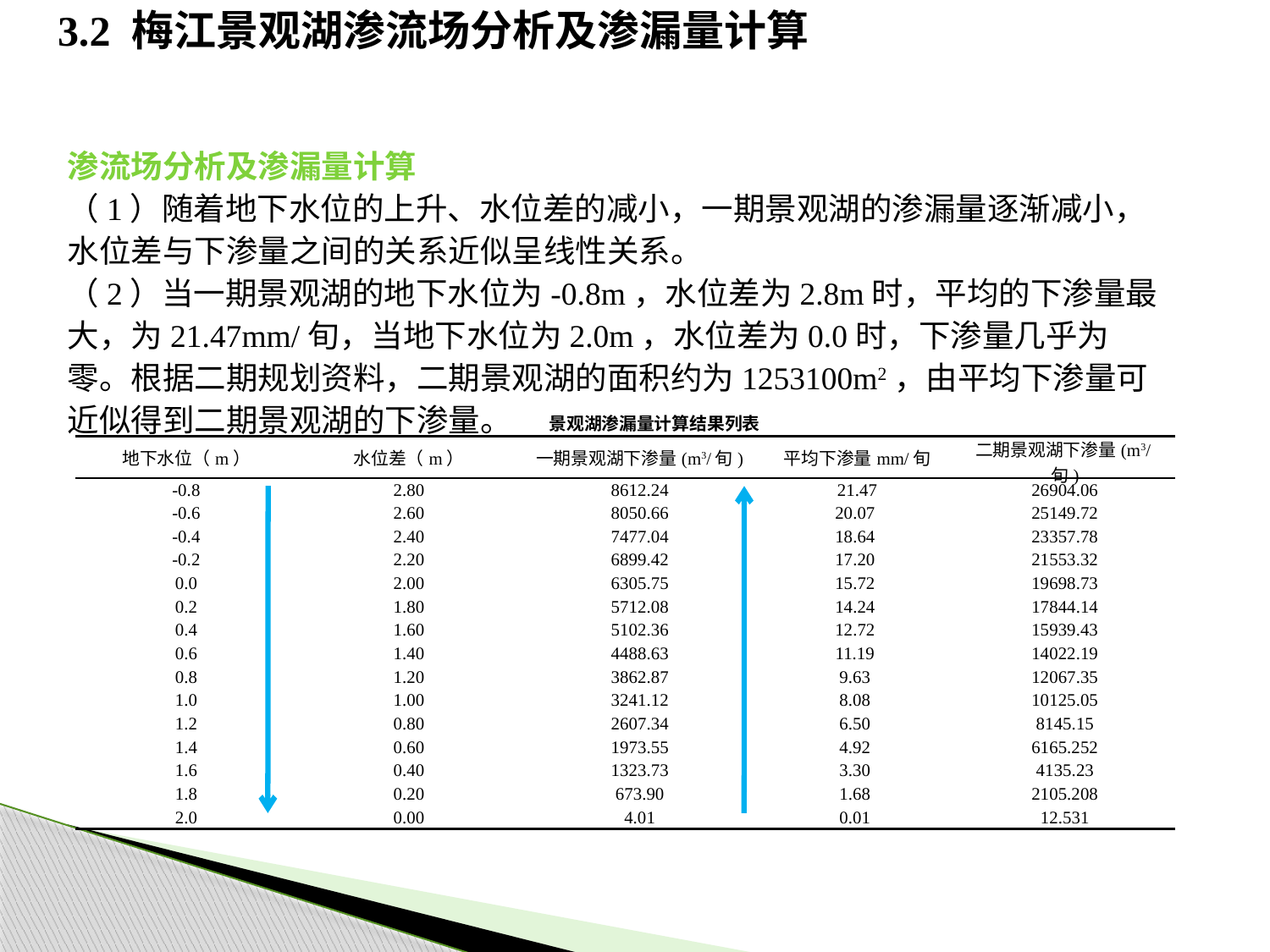

# 3.2 梅江景观湖渗流场分析及渗漏量计算
渗流场分析及渗漏量计算
（1）随着地下水位的上升、水位差的减小，一期景观湖的渗漏量逐渐减小，水位差与下渗量之间的关系近似呈线性关系。
（2）当一期景观湖的地下水位为-0.8m，水位差为2.8m时，平均的下渗量最大，为21.47mm/旬，当地下水位为2.0m，水位差为0.0时，下渗量几乎为零。根据二期规划资料，二期景观湖的面积约为1253100m2，由平均下渗量可近似得到二期景观湖的下渗量。

景观湖渗漏量计算结果列表
| 地下水位（m） | 水位差（m） | 一期景观湖下渗量(m3/旬) | 平均下渗量mm/旬 | 二期景观湖下渗量(m3/旬) |
| --- | --- | --- | --- | --- |
| -0.8 | 2.80 | 8612.24 | 21.47 | 26904.06 |
| -0.6 | 2.60 | 8050.66 | 20.07 | 25149.72 |
| -0.4 | 2.40 | 7477.04 | 18.64 | 23357.78 |
| -0.2 | 2.20 | 6899.42 | 17.20 | 21553.32 |
| 0.0 | 2.00 | 6305.75 | 15.72 | 19698.73 |
| 0.2 | 1.80 | 5712.08 | 14.24 | 17844.14 |
| 0.4 | 1.60 | 5102.36 | 12.72 | 15939.43 |
| 0.6 | 1.40 | 4488.63 | 11.19 | 14022.19 |
| 0.8 | 1.20 | 3862.87 | 9.63 | 12067.35 |
| 1.0 | 1.00 | 3241.12 | 8.08 | 10125.05 |
| 1.2 | 0.80 | 2607.34 | 6.50 | 8145.15 |
| 1.4 | 0.60 | 1973.55 | 4.92 | 6165.252 |
| 1.6 | 0.40 | 1323.73 | 3.30 | 4135.23 |
| 1.8 | 0.20 | 673.90 | 1.68 | 2105.208 |
| 2.0 | 0.00 | 4.01 | 0.01 | 12.531 |